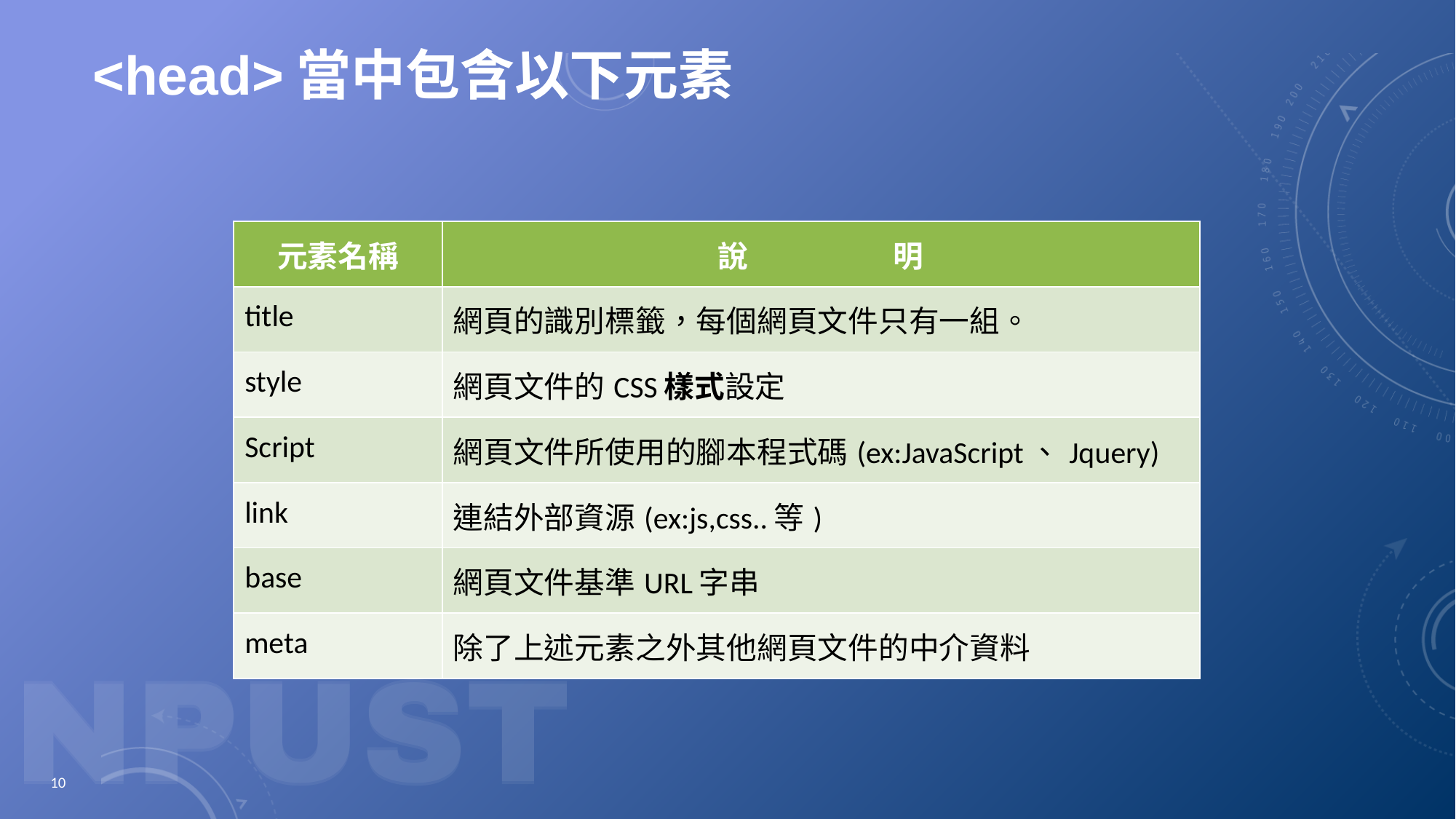

# <head>當中包含以下元素
| 元素名稱 | 說 明 |
| --- | --- |
| title | 網頁的識別標籤，每個網頁文件只有一組。 |
| style | 網頁文件的CSS樣式設定 |
| Script | 網頁文件所使用的腳本程式碼(ex:JavaScript、Jquery) |
| link | 連結外部資源(ex:js,css..等) |
| base | 網頁文件基準URL字串 |
| meta | 除了上述元素之外其他網頁文件的中介資料 |
10